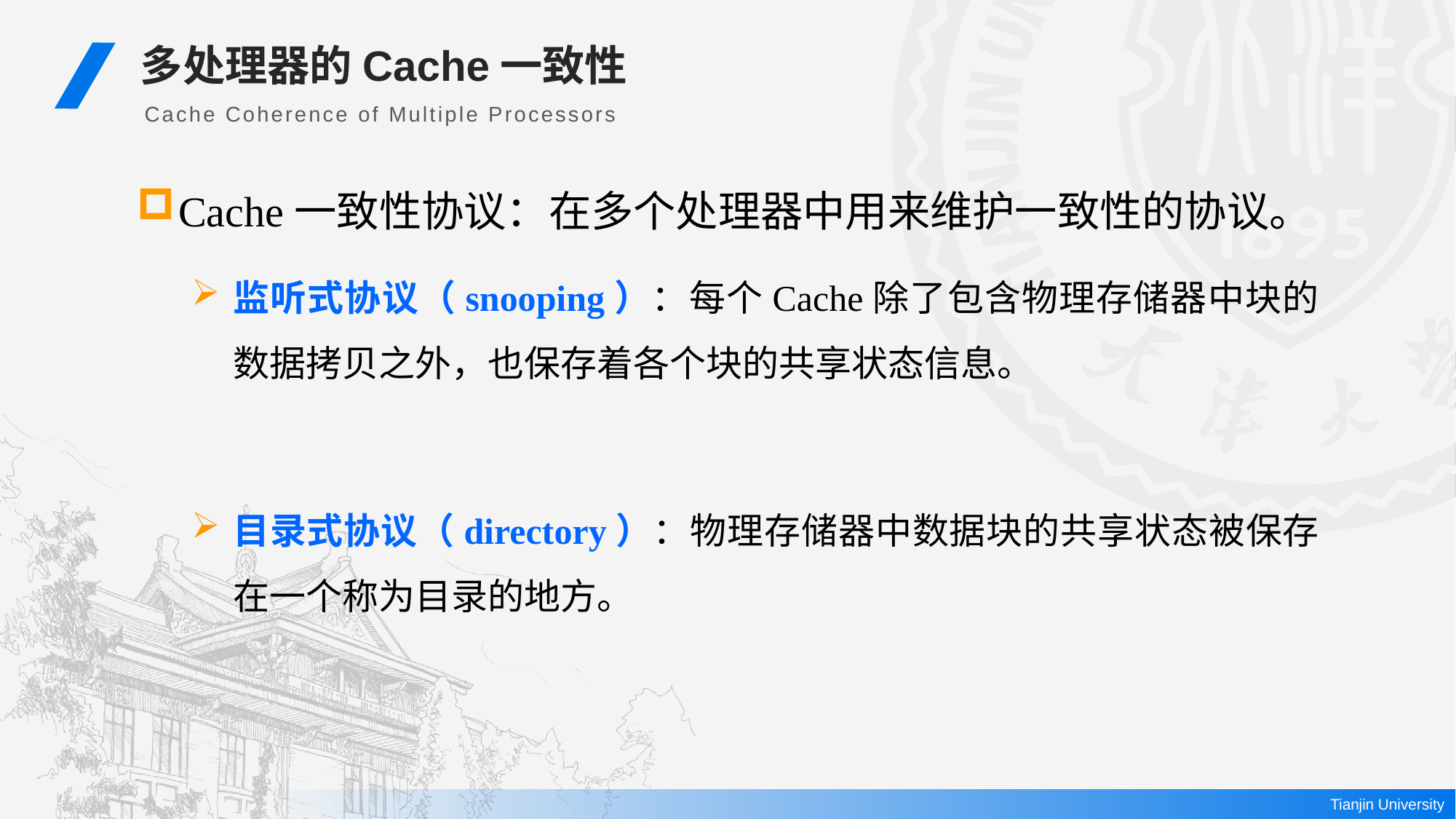

多处理器的Cache一致性
Cache Coherence of Multiple Processors
Cache一致性协议：在多个处理器中用来维护一致性的协议。
监听式协议（snooping）：每个Cache除了包含物理存储器中块的数据拷贝之外，也保存着各个块的共享状态信息。

目录式协议（directory）：物理存储器中数据块的共享状态被保存在一个称为目录的地方。